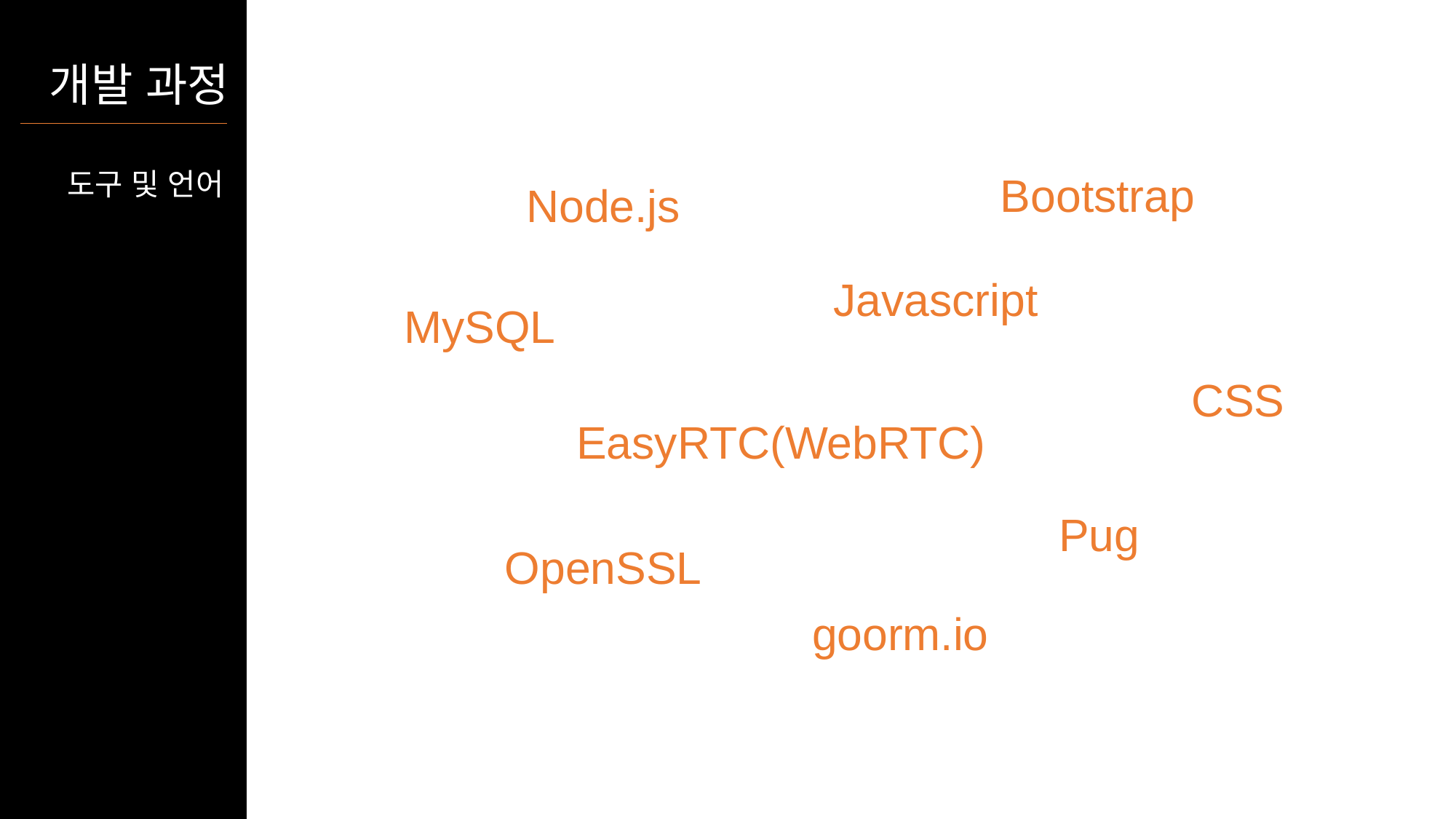

개발 과정
도구 및 언어
Bootstrap
Node.js
Javascript
MySQL
CSS
EasyRTC(WebRTC)
Pug
OpenSSL
goorm.io